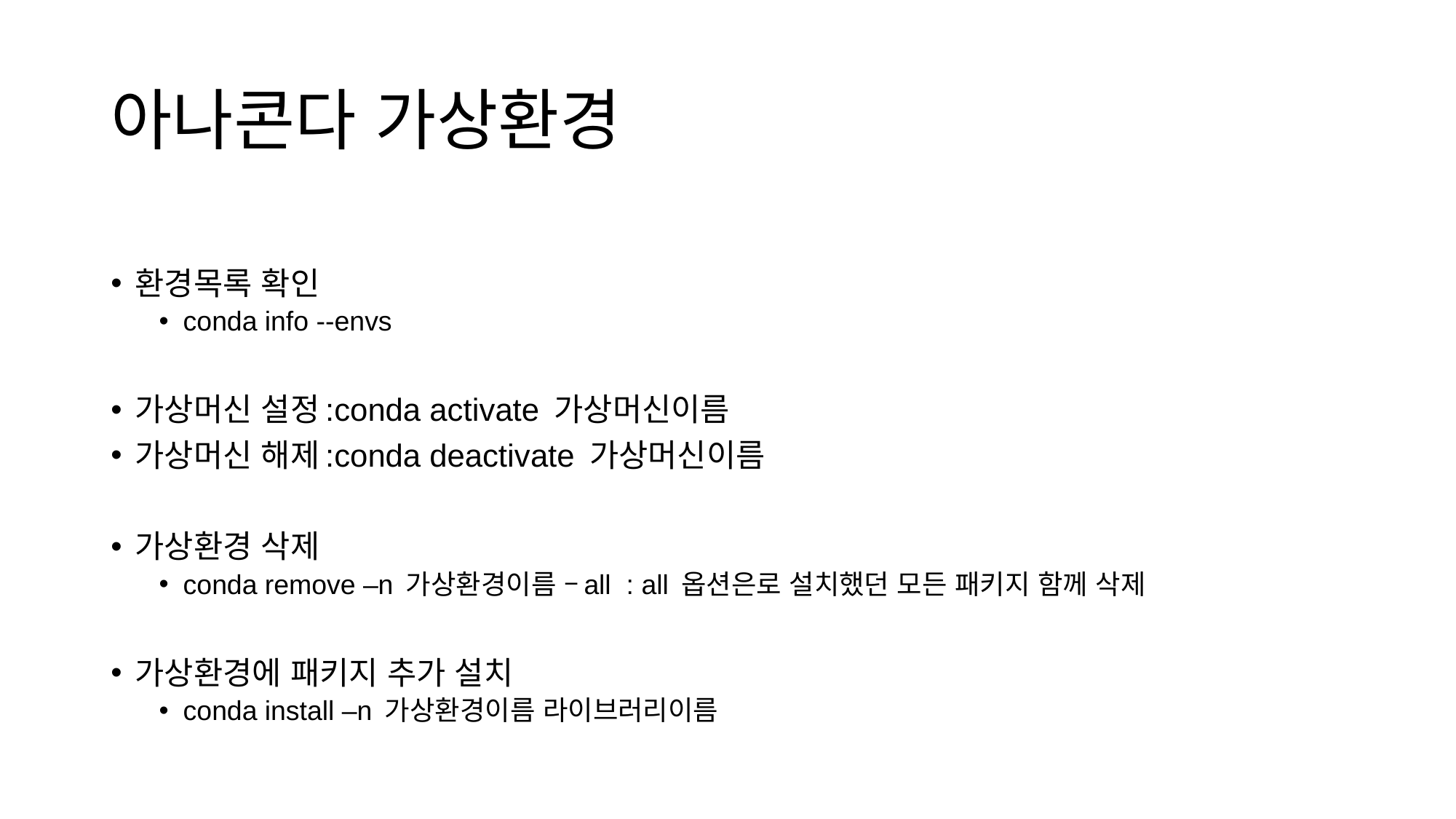

# 아나콘다 가상환경

환경목록 확인
conda info --envs

가상머신 설정:conda activate 가상머신이름
가상머신 해제:conda deactivate 가상머신이름

가상환경 삭제
conda remove –n 가상환경이름 –all  : all 옵션은로 설치했던 모든 패키지 함께 삭제

가상환경에 패키지 추가 설치
conda install –n 가상환경이름 라이브러리이름